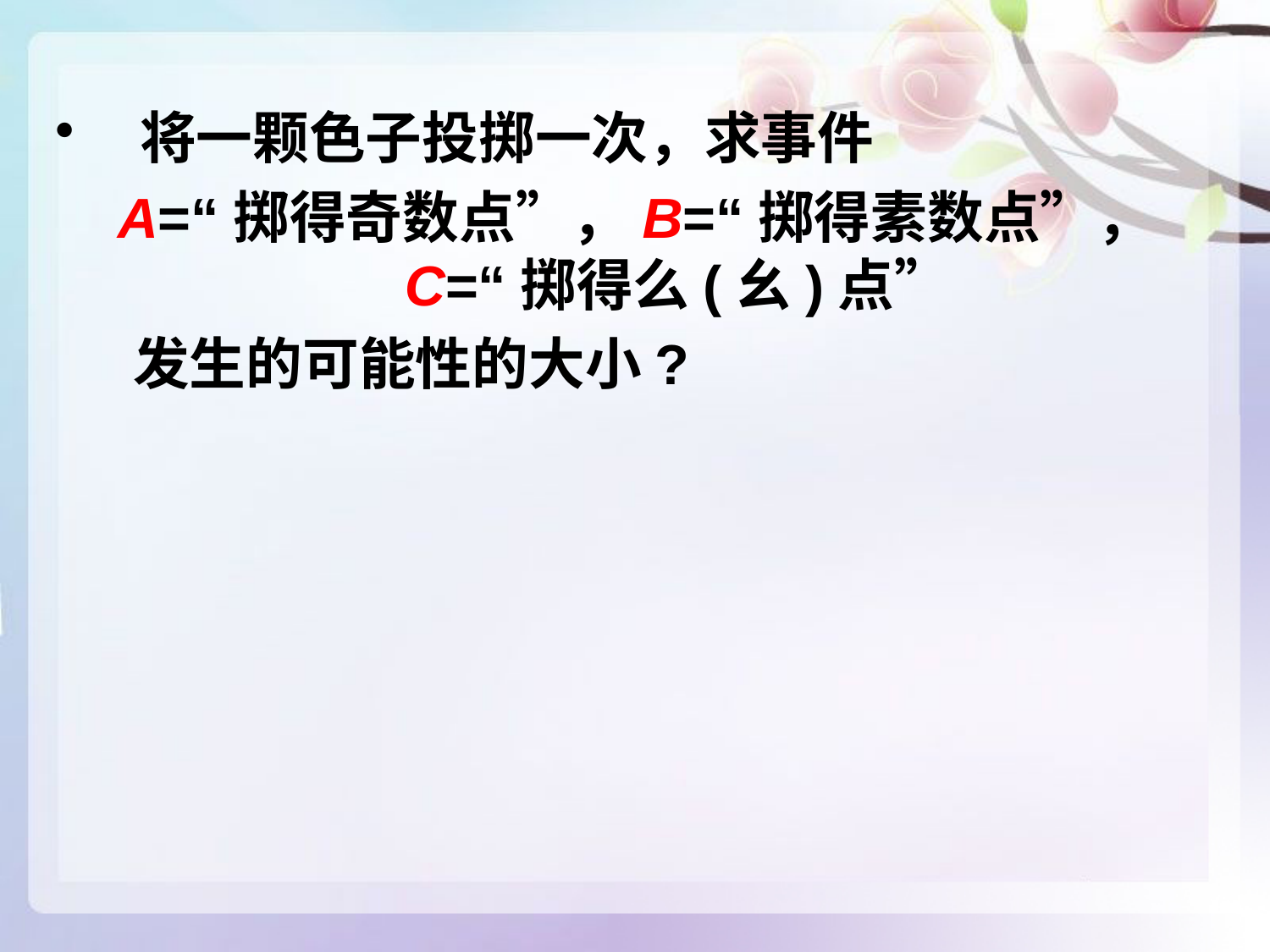

将一颗色子投掷一次，求事件
A=“掷得奇数点”，B=“掷得素数点”， C=“掷得么(幺)点”
     发生的可能性的大小?